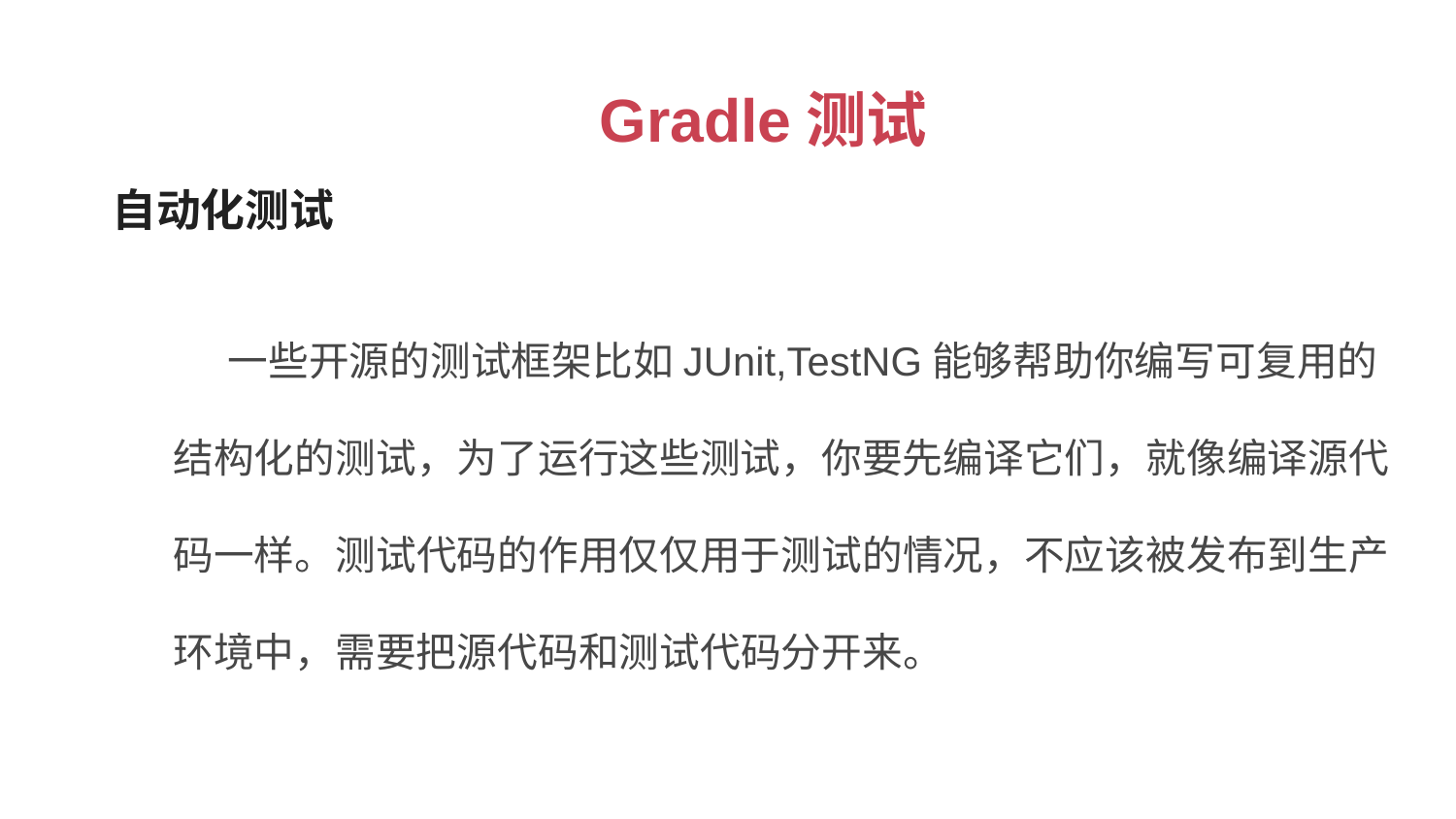

Gradle测试
自动化测试
     一些开源的测试框架比如JUnit,TestNG能够帮助你编写可复用的结构化的测试，为了运行这些测试，你要先编译它们，就像编译源代码一样。测试代码的作用仅仅用于测试的情况，不应该被发布到生产环境中，需要把源代码和测试代码分开来。